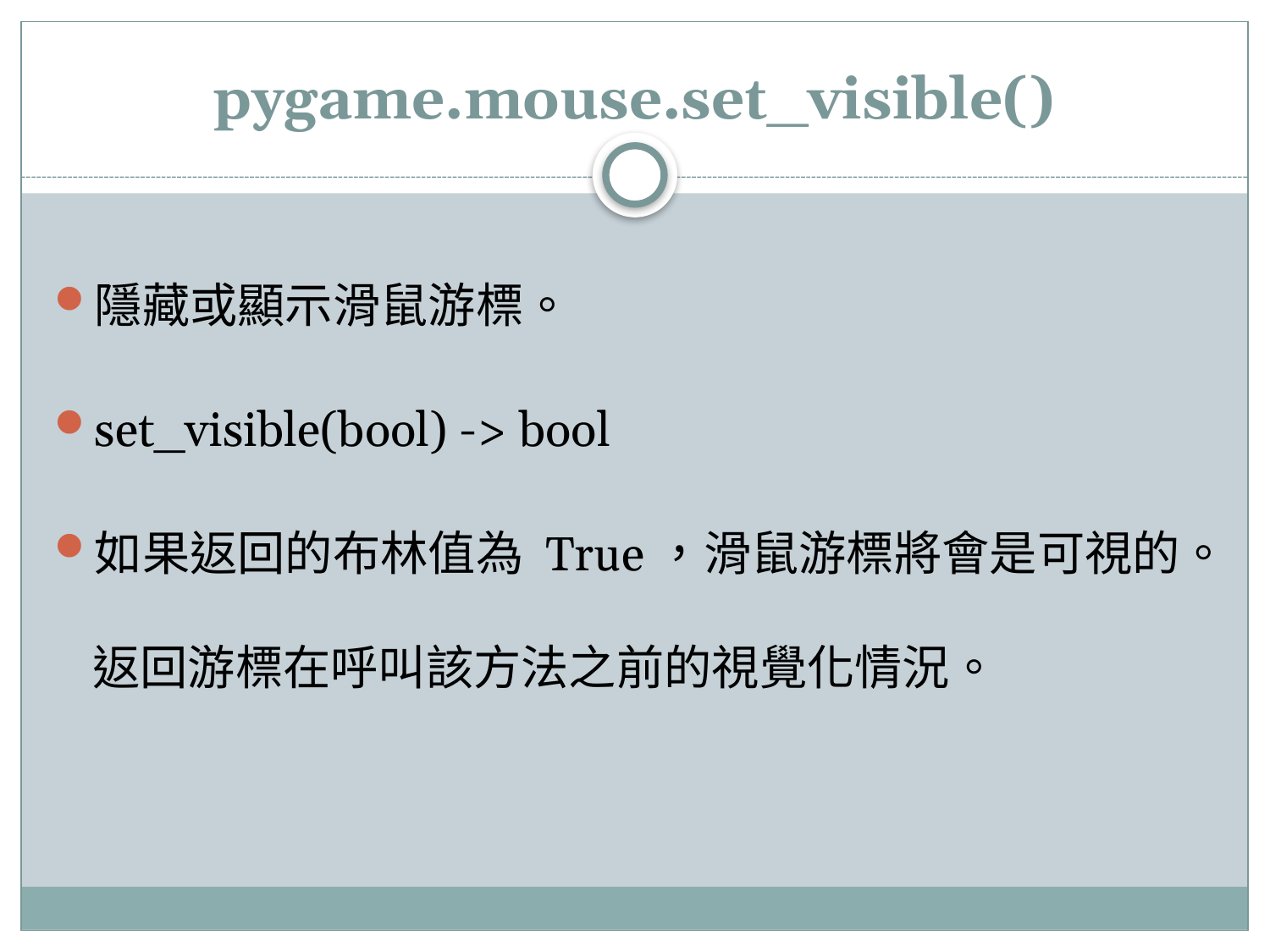

# pygame.mouse.set_visible()
隱藏或顯示滑鼠游標。
set_visible(bool) -> bool
如果返回的布林值為 True，滑鼠游標將會是可視的。返回游標在呼叫該方法之前的視覺化情況。